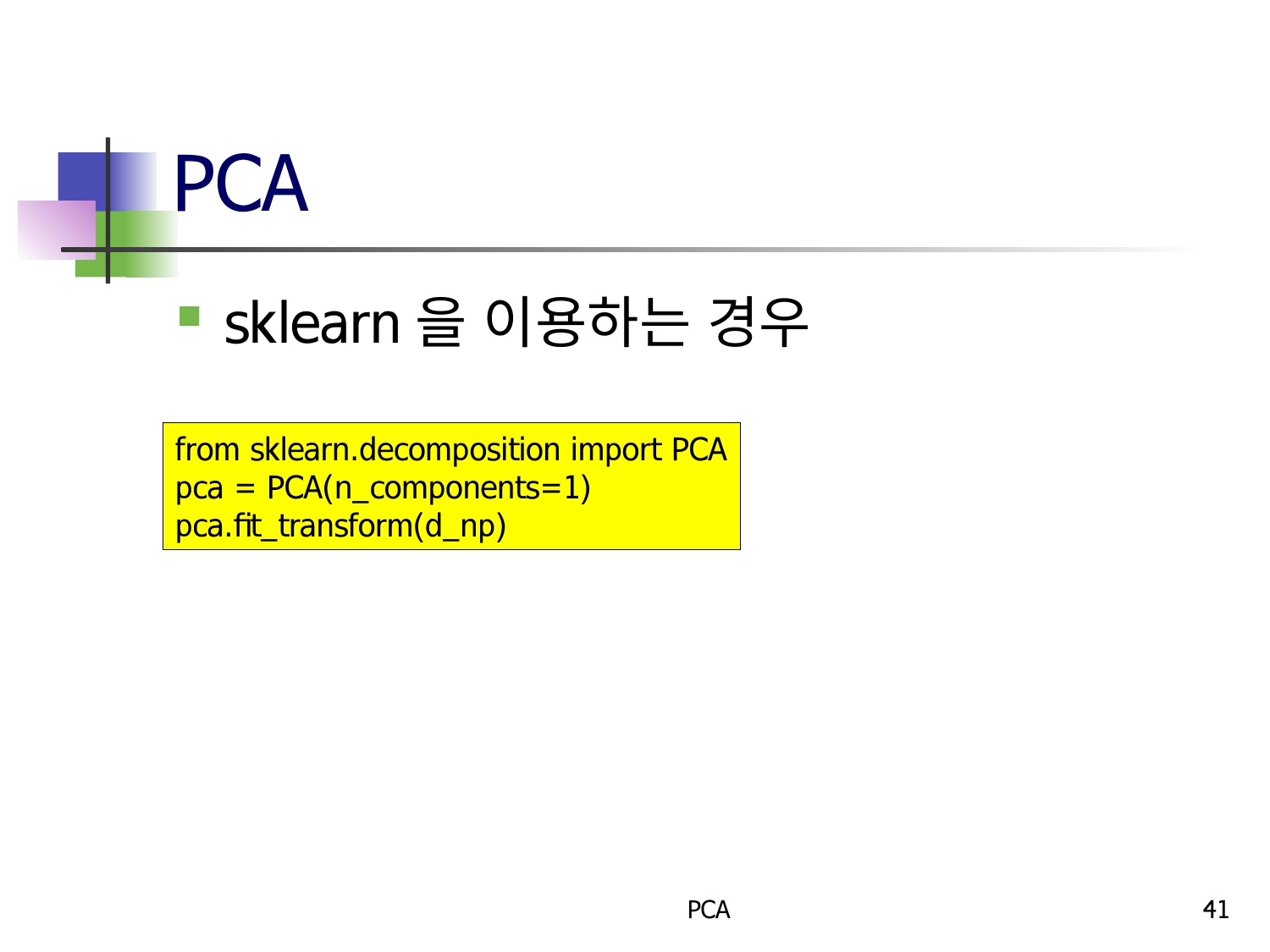

# PCA
sklearn을 이용하는 경우

from sklearn.decomposition import PCA
pca = PCA(n_components=1)
pca.fit_transform(d_np)
PCA
41